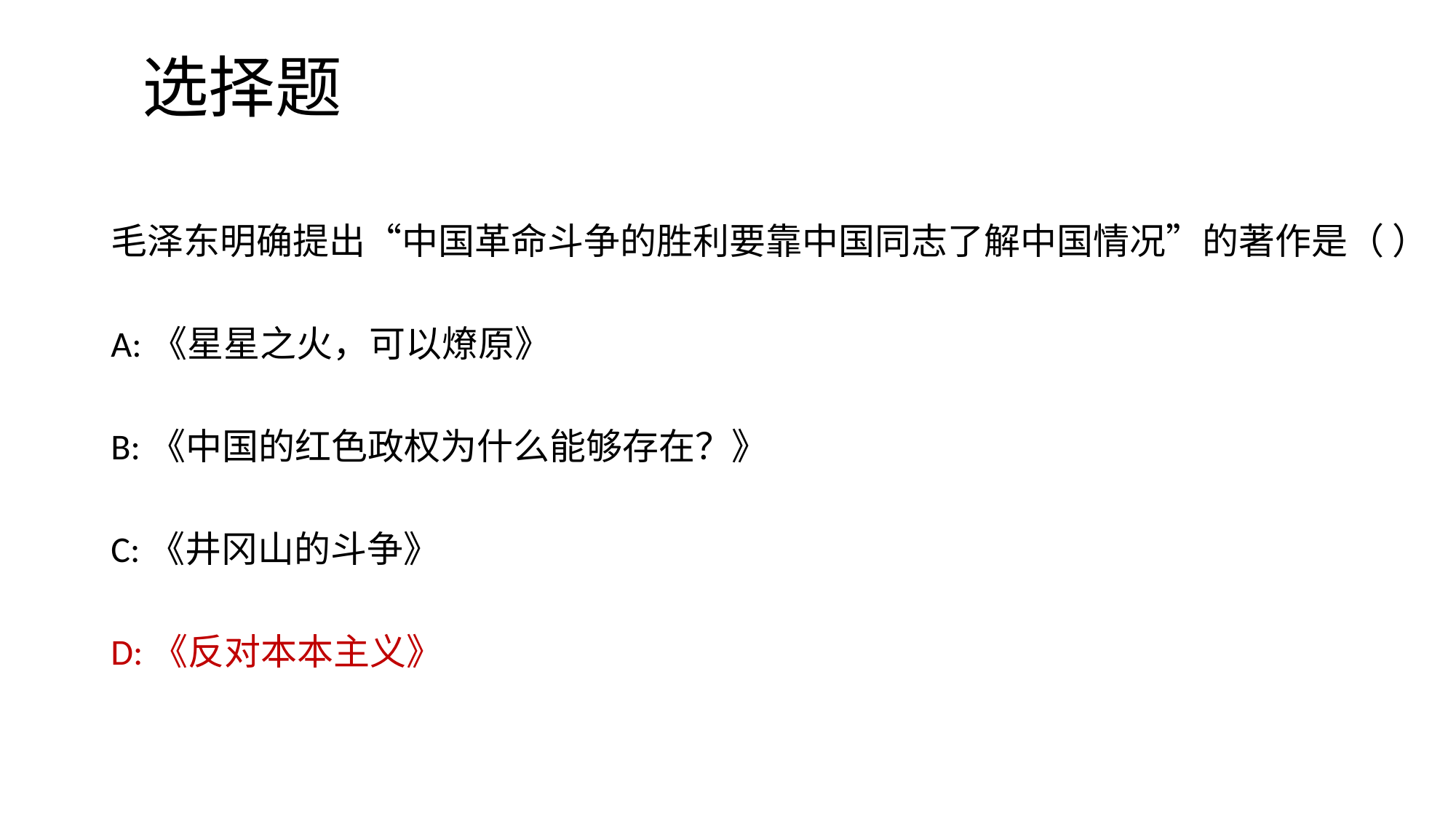

# 选择题
毛泽东明确提出“中国革命斗争的胜利要靠中国同志了解中国情况”的著作是（ ）
A:《星星之火，可以燎原》
B:《中国的红色政权为什么能够存在？》
C:《井冈山的斗争》
D:《反对本本主义》